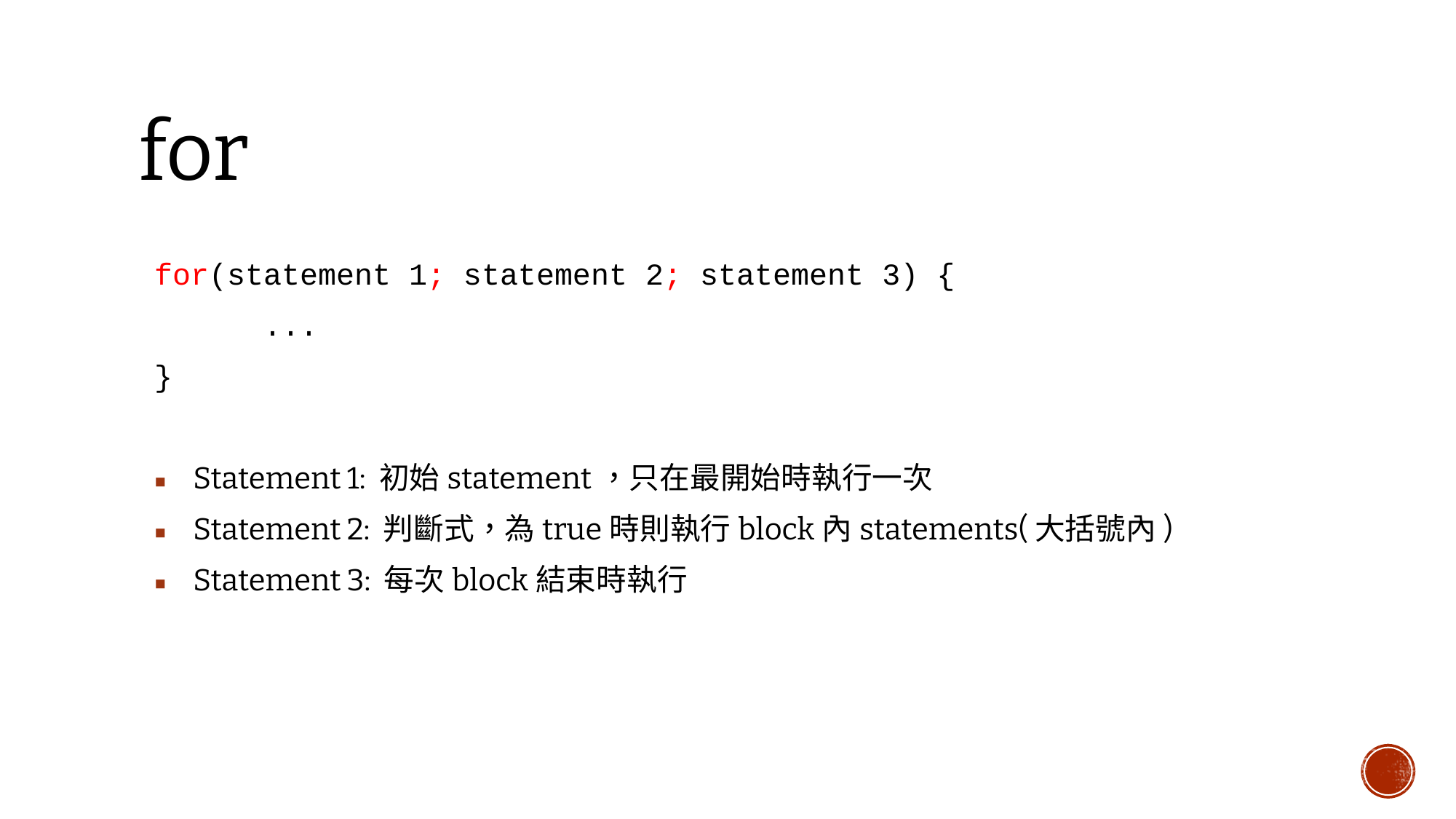

# for
for(statement 1; statement 2; statement 3) {
	...
}

Statement 1: 初始statement，只在最開始時執行一次
Statement 2: 判斷式，為true時則執行block內statements(大括號內)
Statement 3: 每次block結束時執行